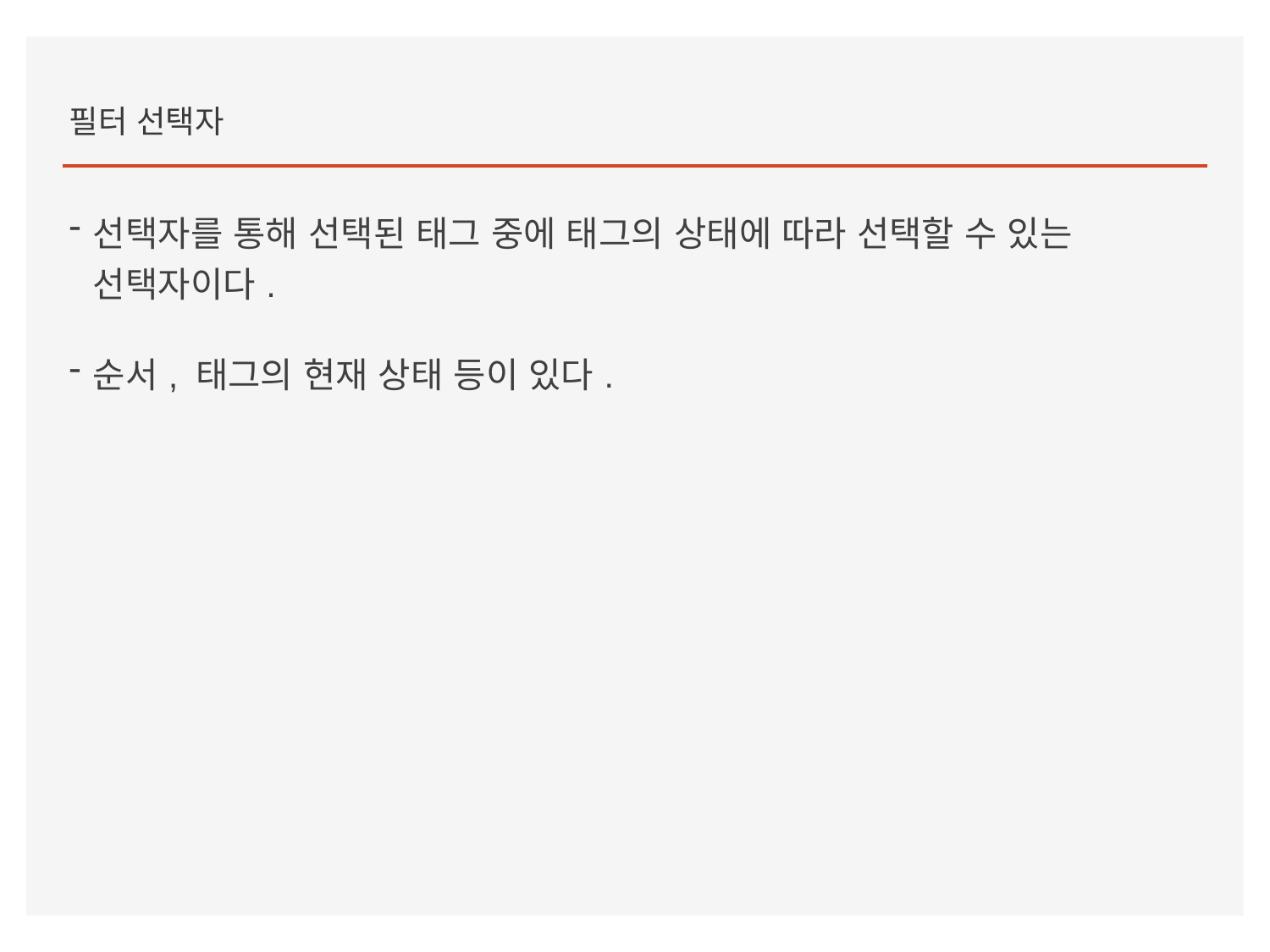

필터 선택자
선택자를 통해 선택된 태그 중에 태그의 상태에 따라 선택할 수 있는 선택자이다.
순서, 태그의 현재 상태 등이 있다.